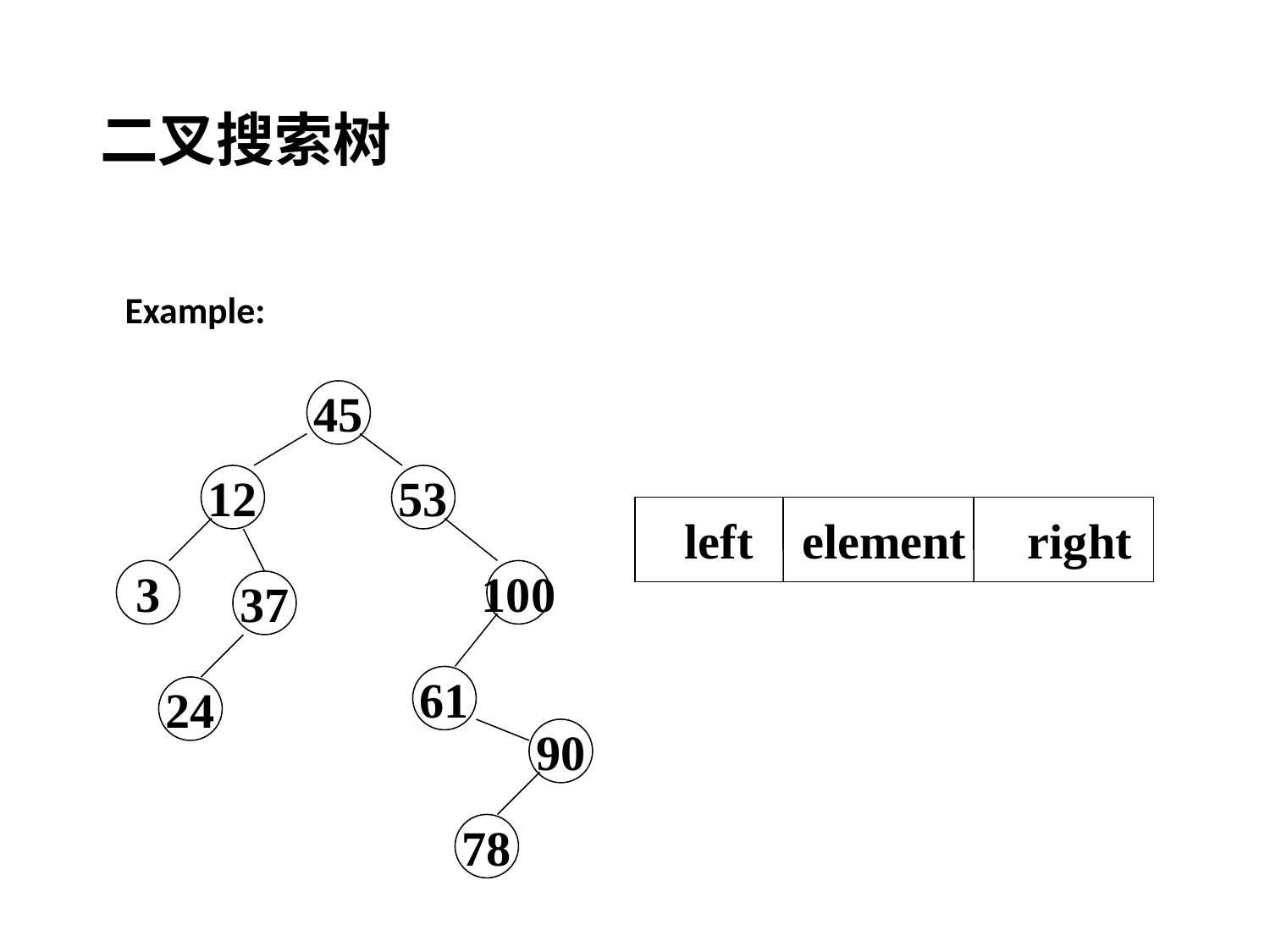

# 二叉搜索树
  Example:
45

12
53

3
100
37

61
24

90

78
   left    element     right